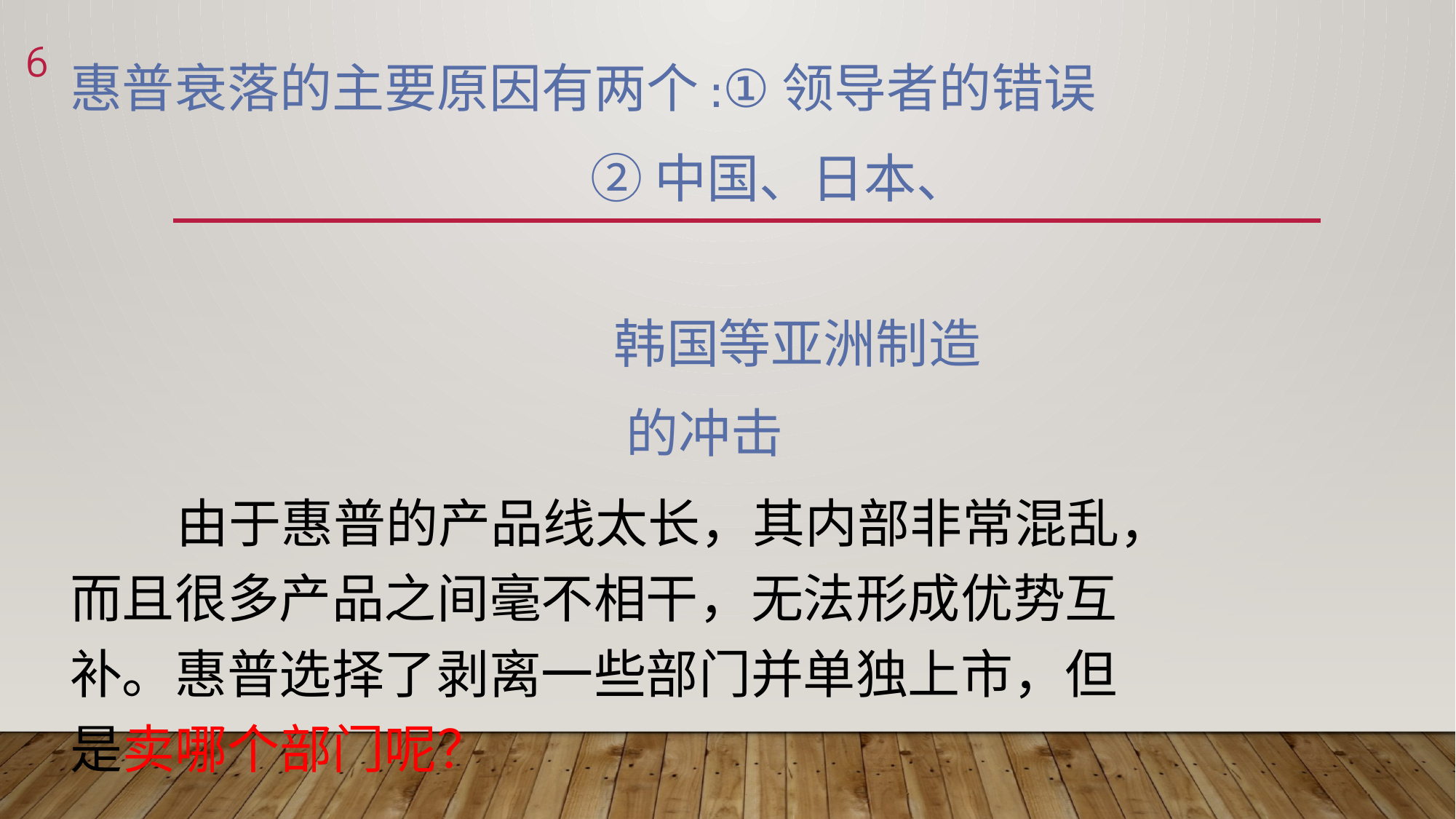

6
惠普衰落的主要原因有两个:①领导者的错误
                                            ②中国、日本、
                                             韩国等亚洲制造
                                              的冲击
        由于惠普的产品线太长，其内部非常混乱，而且很多产品之间毫不相干，无法形成优势互补。惠普选择了剥离一些部门并单独上市，但是卖哪个部门呢？